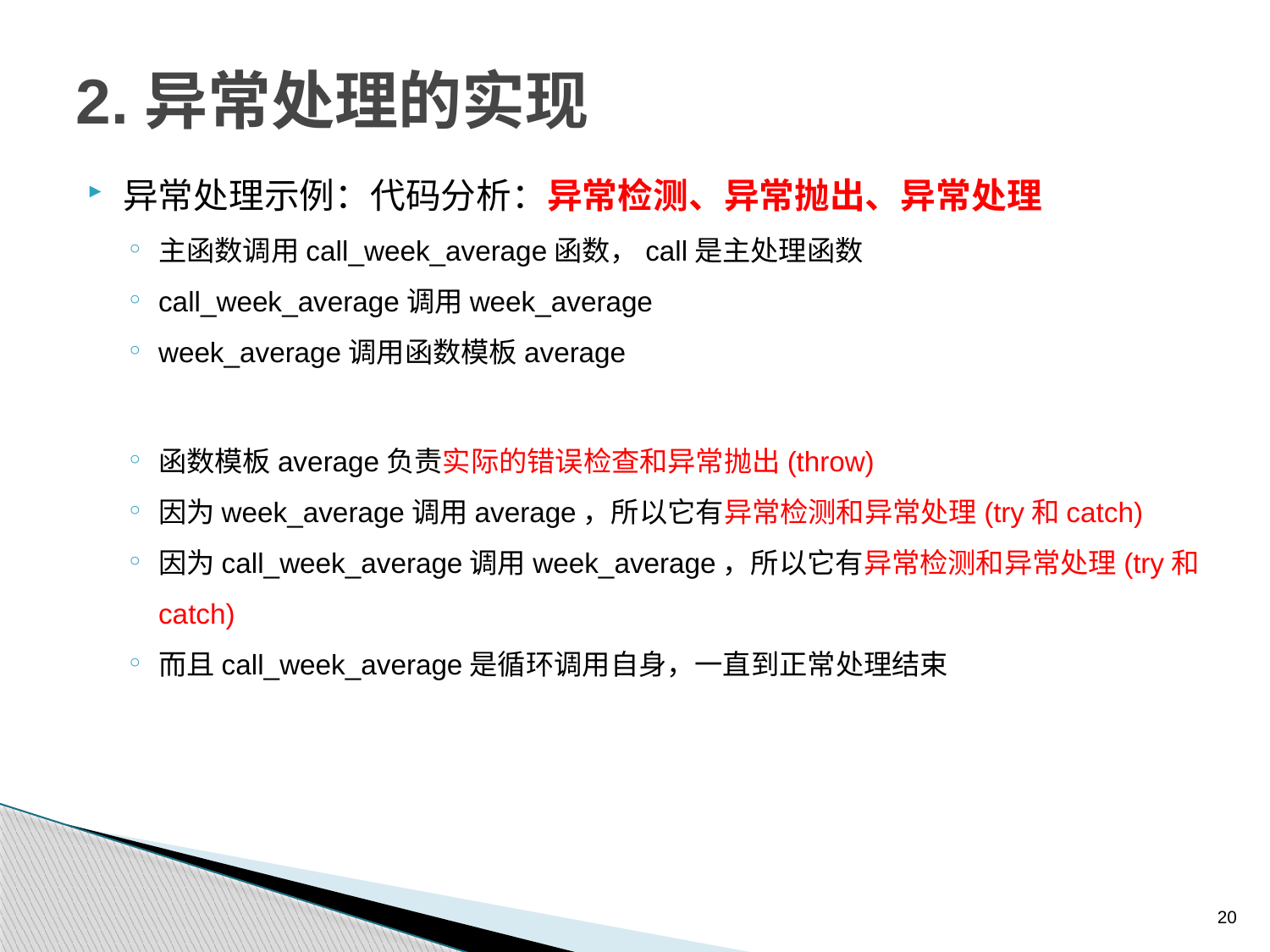

# 2.异常处理的实现
异常处理示例：代码分析：异常检测、异常抛出、异常处理
主函数调用call_week_average函数，call是主处理函数
call_week_average调用week_average
week_average调用函数模板average

函数模板average负责实际的错误检查和异常抛出(throw)
因为week_average调用average，所以它有异常检测和异常处理(try和catch)
因为call_week_average调用week_average，所以它有异常检测和异常处理(try和catch)
而且call_week_average是循环调用自身，一直到正常处理结束

20